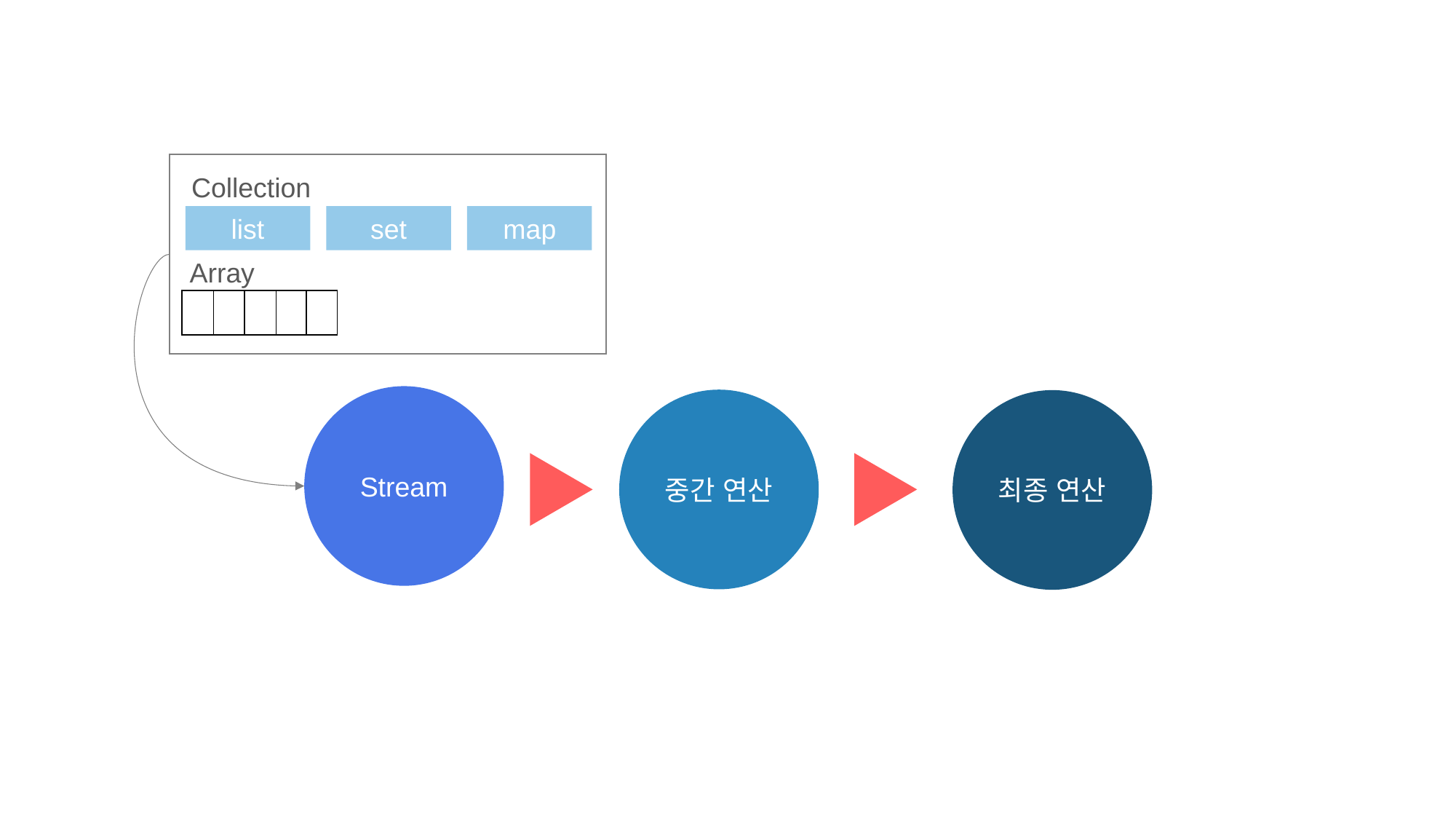

Collection
list
set
map
Array
|  |  |  |  |  |
| --- | --- | --- | --- | --- |
Stream
중간 연산
최종 연산